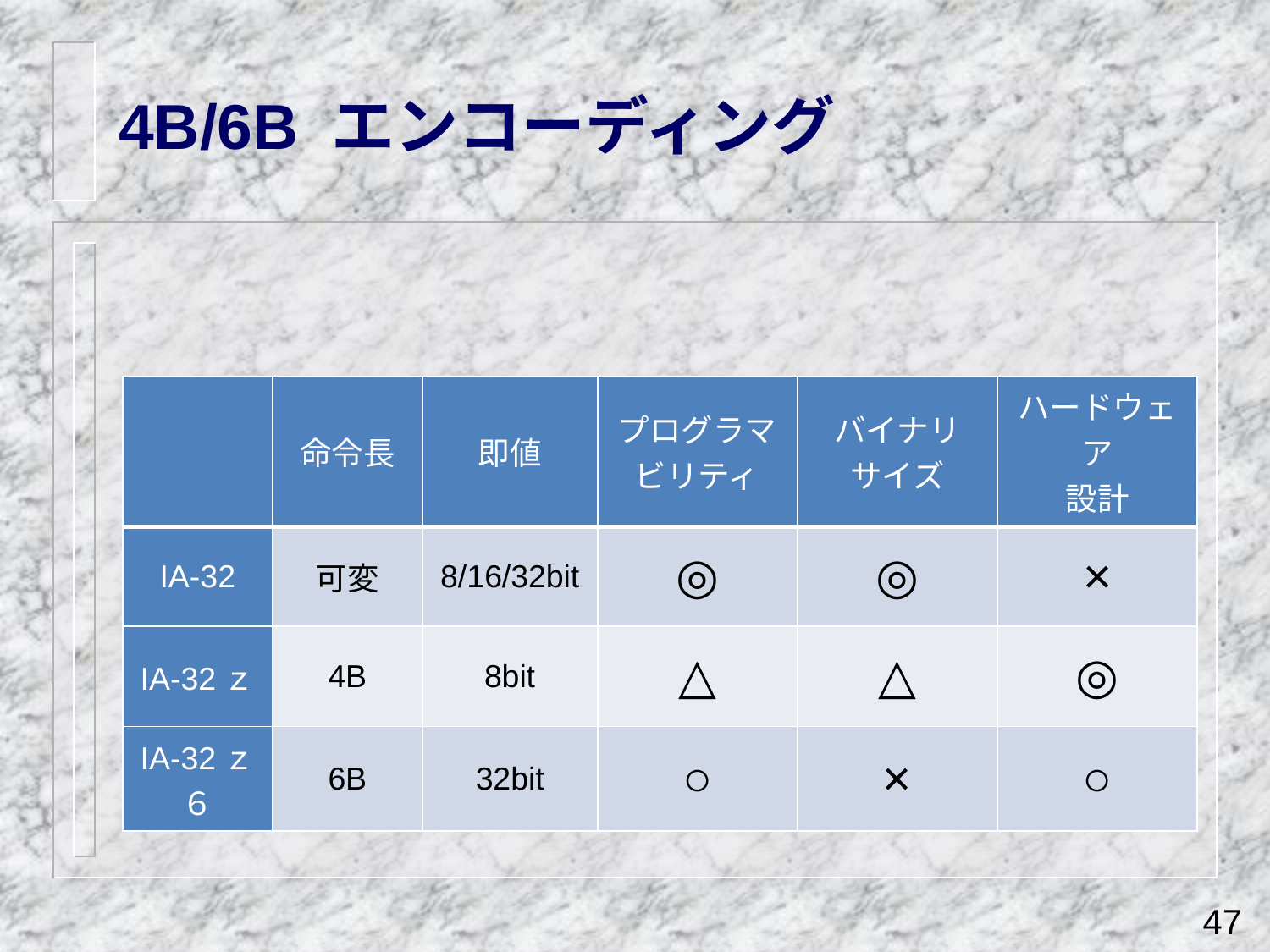

# 4B/6B エンコーディング
|  | 命令長 | 即値 | プログラマ ビリティ | バイナリ サイズ | ハードウェア 設計 |
| --- | --- | --- | --- | --- | --- |
| IA-32 | 可変 | 8/16/32bit | ◎ | ◎ | × |
| IA-32ｚ | 4B | 8bit | △ | △ | ◎ |
| IA-32ｚ６ | 6B | 32bit | ○ | × | ○ |
47